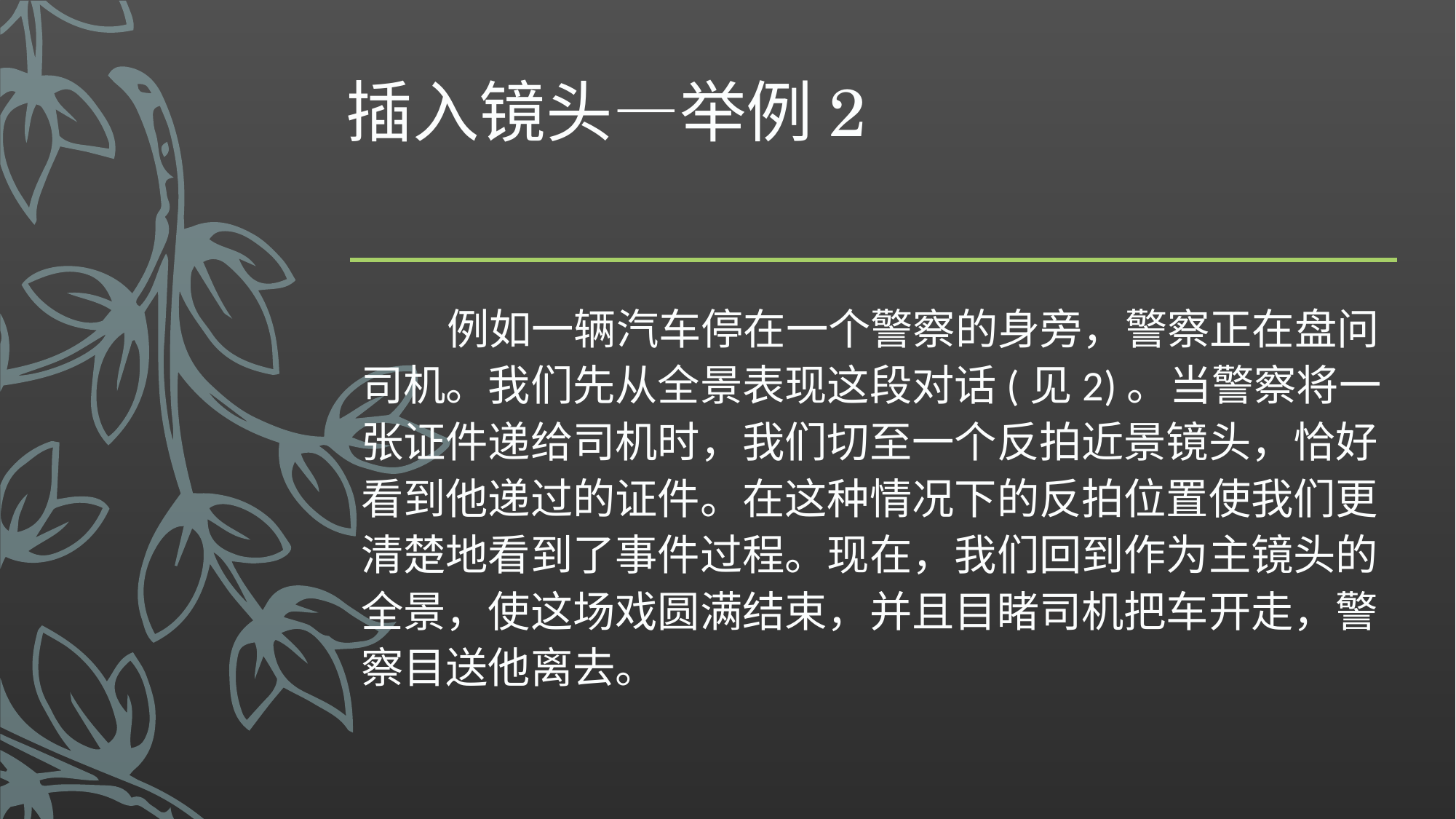

# 插入镜头—举例2
        例如一辆汽车停在一个警察的身旁，警察正在盘问司机。我们先从全景表现这段对话(见2)。当警察将一张证件递给司机时，我们切至一个反拍近景镜头，恰好看到他递过的证件。在这种情况下的反拍位置使我们更清楚地看到了事件过程。现在，我们回到作为主镜头的全景，使这场戏圆满结束，并且目睹司机把车开走，警察目送他离去。